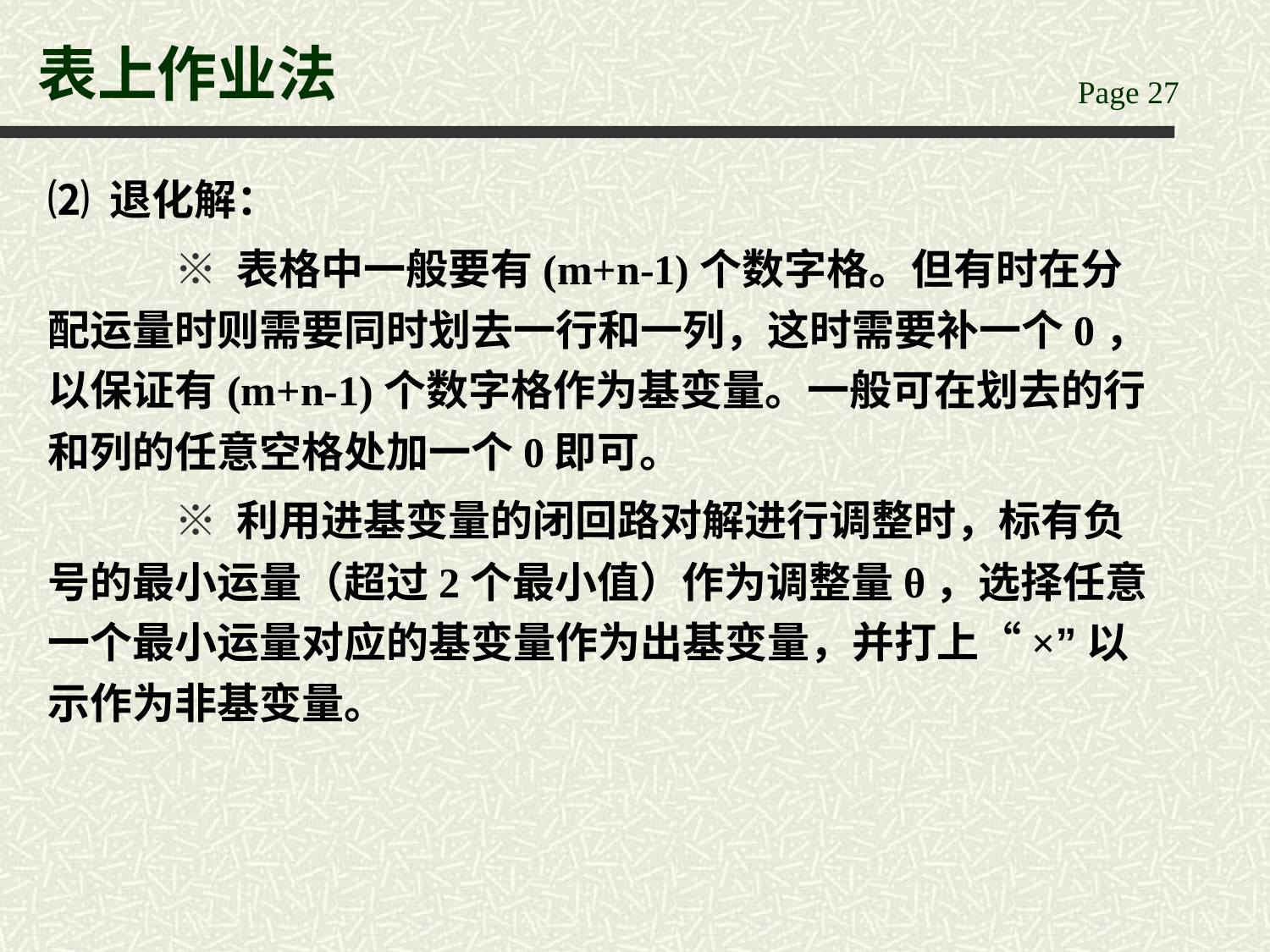

# 表上作业法
⑵ 退化解：
	※ 表格中一般要有(m+n-1)个数字格。但有时在分配运量时则需要同时划去一行和一列，这时需要补一个0，以保证有(m+n-1)个数字格作为基变量。一般可在划去的行和列的任意空格处加一个0即可。
 	※ 利用进基变量的闭回路对解进行调整时，标有负号的最小运量（超过2个最小值）作为调整量θ，选择任意一个最小运量对应的基变量作为出基变量，并打上“×”以示作为非基变量。